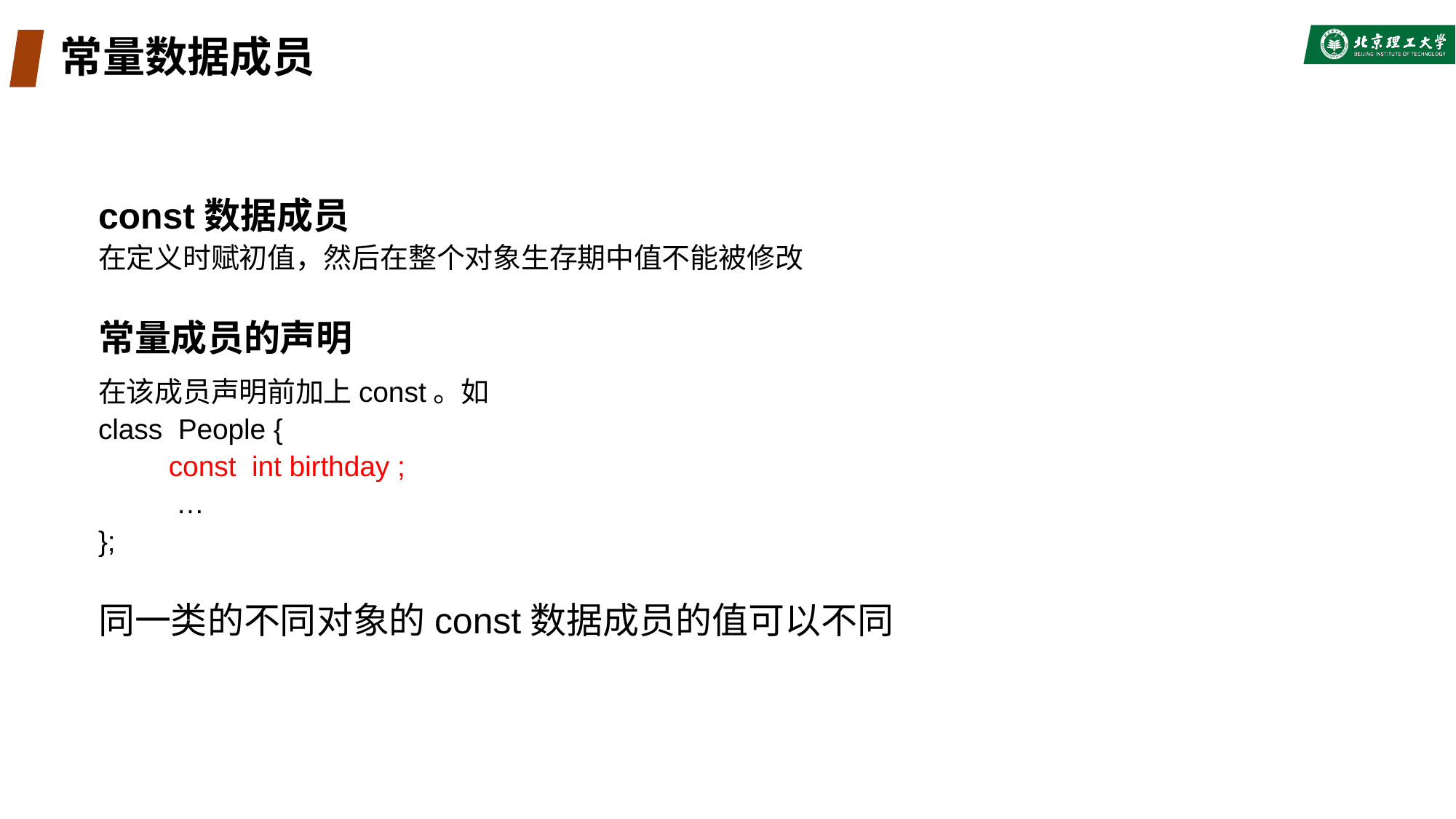

# 常量数据成员
const数据成员
在定义时赋初值，然后在整个对象生存期中值不能被修改
常量成员的声明
在该成员声明前加上const。如
class  People {
         const  int birthday ;
          …
};
同一类的不同对象的const数据成员的值可以不同